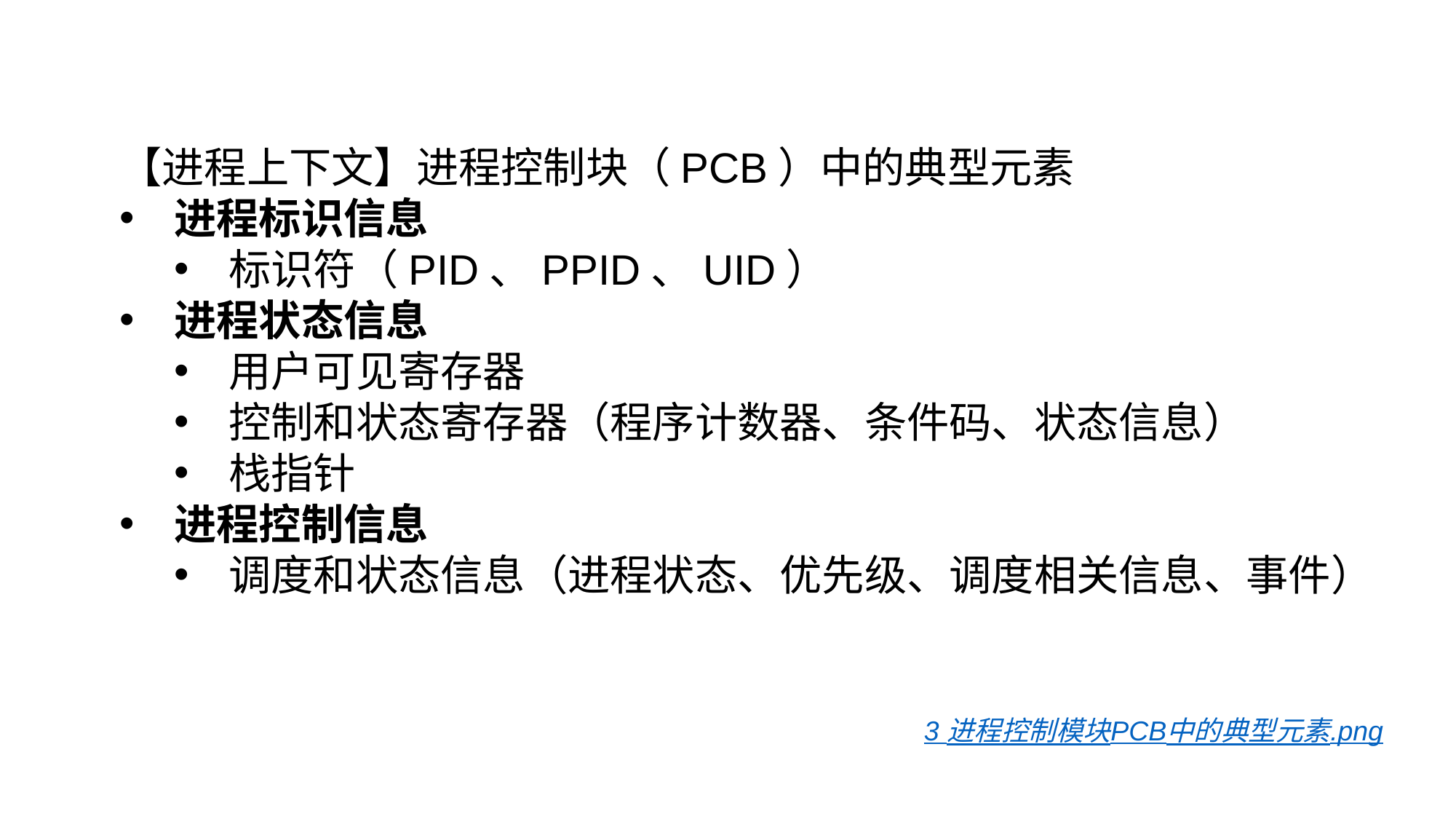

【进程上下文】进程控制块（PCB）中的典型元素
进程标识信息
标识符（PID、PPID、UID）
进程状态信息
用户可见寄存器
控制和状态寄存器（程序计数器、条件码、状态信息）
栈指针
进程控制信息
调度和状态信息（进程状态、优先级、调度相关信息、事件）
3 进程控制模块PCB中的典型元素.png